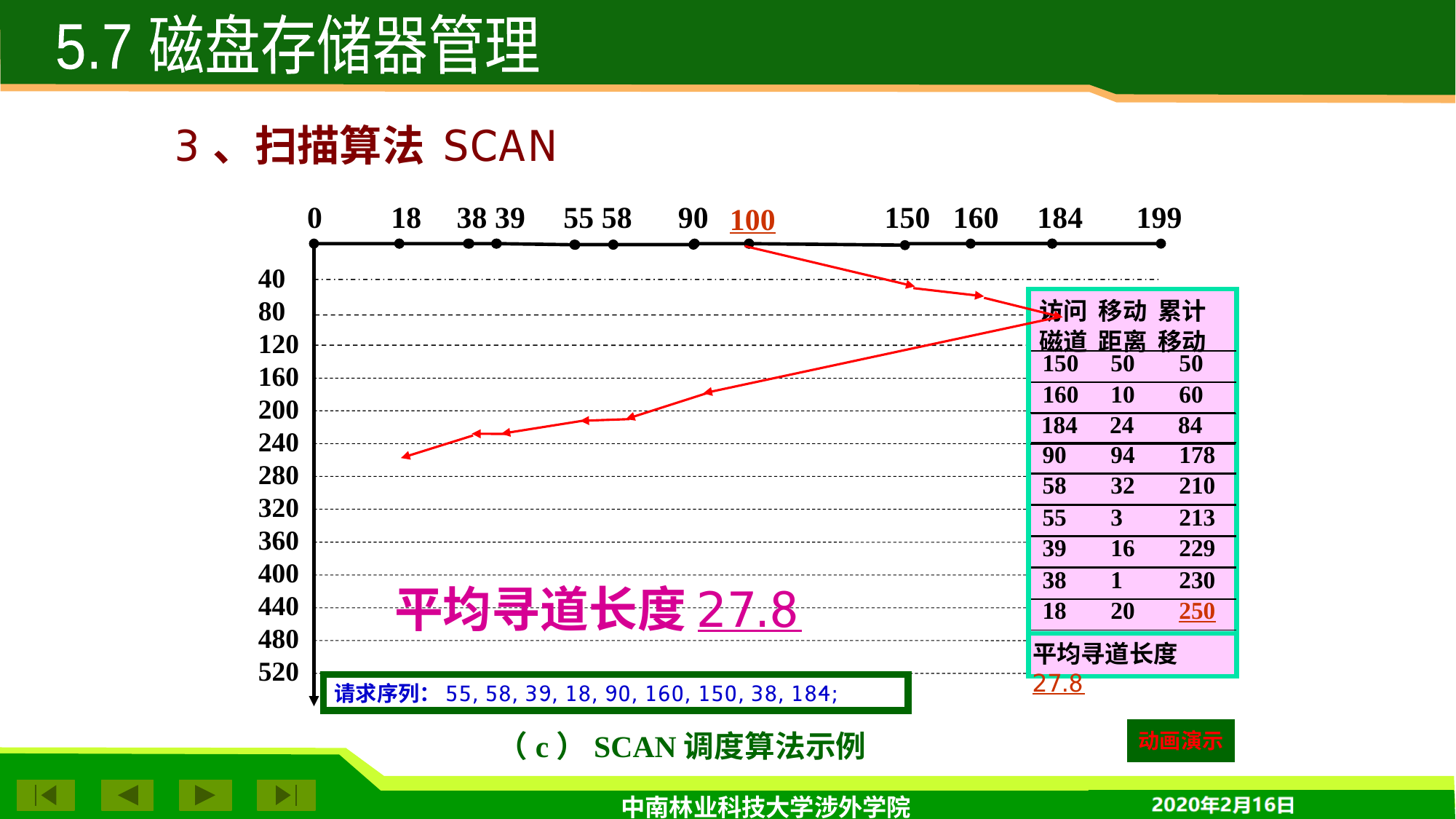

5.7 磁盘存储器管理
3、扫描算法 SCAN
0         18     38 39     55 58      90                       150   160     184       199
100

40
80
120
160
200
240
280
320
360
400
440
480
520

访问  移动  累计
磁道  距离  移动

| 150 | 50 | 50 |
| --- | --- | --- |

| 160 | 10 | 60 |
| --- | --- | --- |

| 184 | 24 | 84 |
| --- | --- | --- |

| 90 | 94 | 178 |
| --- | --- | --- |

| 58 | 32 | 210 |
| --- | --- | --- |

| 55 | 3 | 213 |
| --- | --- | --- |

| 39 | 16 | 229 |
| --- | --- | --- |

| 38 | 1 | 230 |
| --- | --- | --- |
平均寻道长度27.8

| 18 | 20 | 250 |
| --- | --- | --- |

平均寻道长度27.8

请求序列：55, 58, 39, 18, 90, 160, 150, 38, 184;
动画演示
（c）SCAN调度算法示例